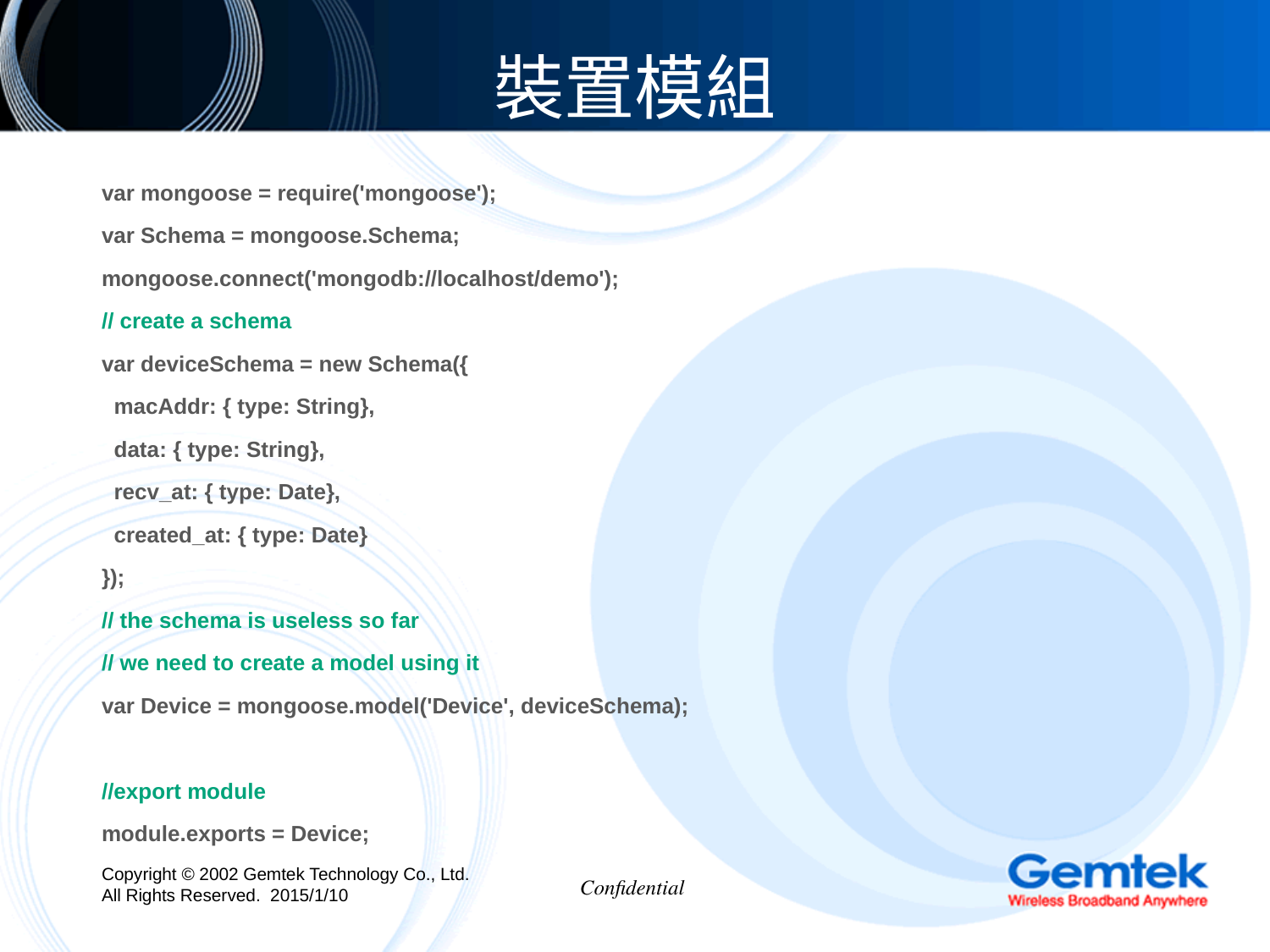

# 裝置模組
var mongoose = require('mongoose');
var Schema = mongoose.Schema;
mongoose.connect('mongodb://localhost/demo');
// create a schema
var deviceSchema = new Schema({
  macAddr: { type: String},
  data: { type: String},
  recv_at: { type: Date},
  created_at: { type: Date}
});
// the schema is useless so far
// we need to create a model using it
var Device = mongoose.model('Device', deviceSchema);

//export module
module.exports = Device;